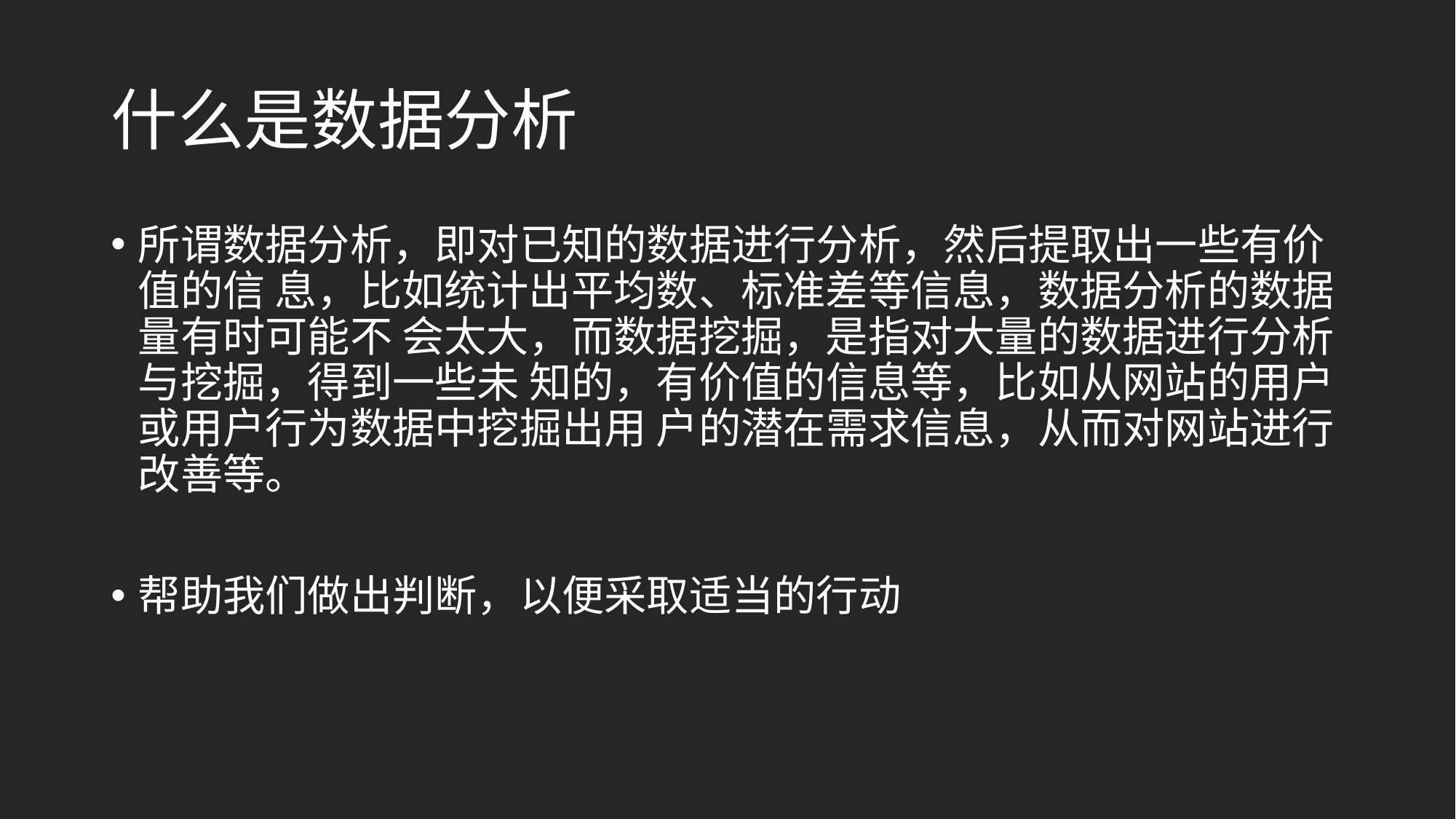

# 什么是数据分析
所谓数据分析，即对已知的数据进行分析，然后提取出一些有价值的信 息，比如统计出平均数、标准差等信息，数据分析的数据量有时可能不 会太大，而数据挖掘，是指对大量的数据进行分析与挖掘，得到一些未 知的，有价值的信息等，比如从网站的用户或用户行为数据中挖掘出用 户的潜在需求信息，从而对网站进行改善等。

帮助我们做出判断，以便采取适当的行动